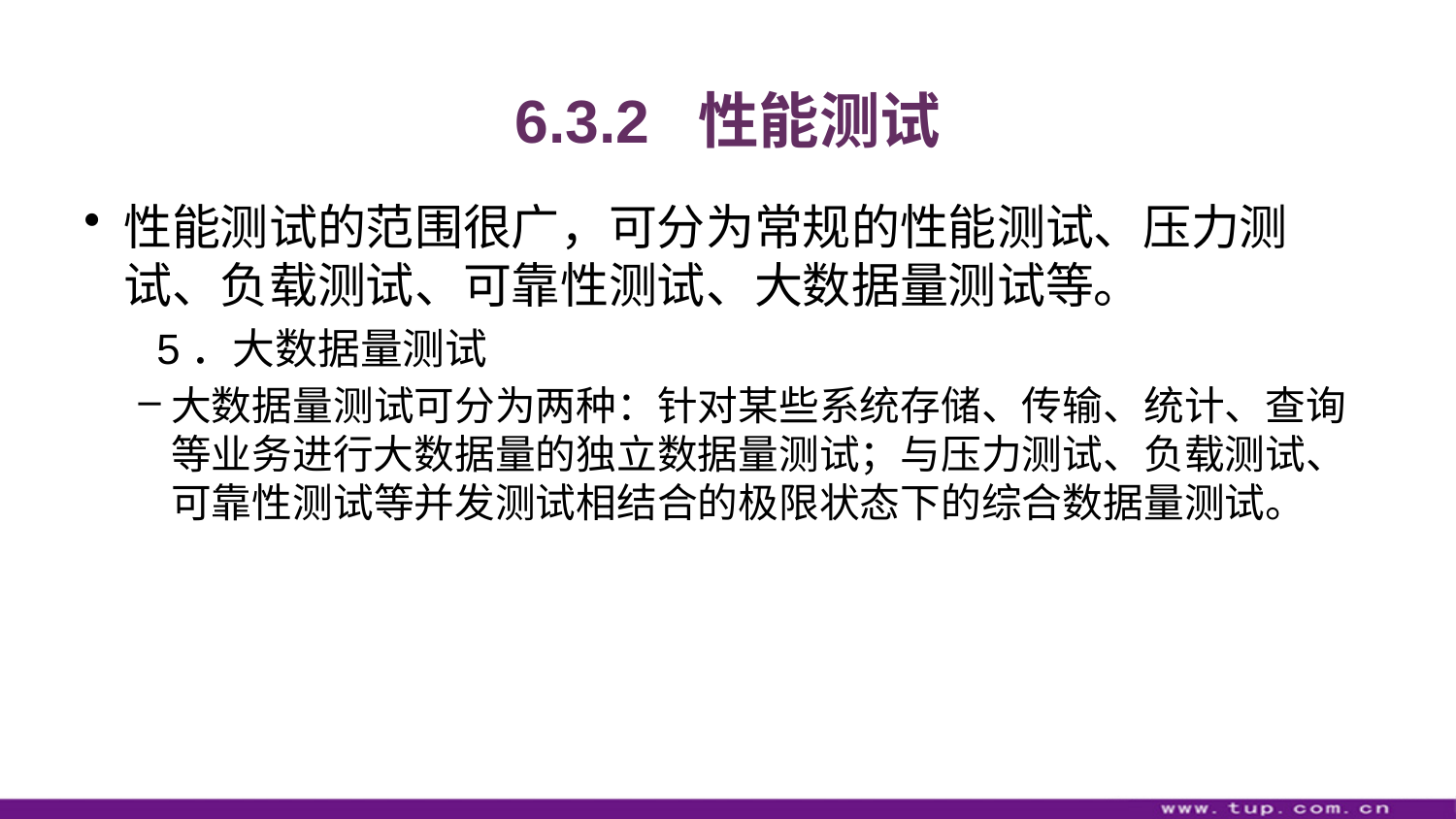

# 6.3.2  性能测试
性能测试的范围很广，可分为常规的性能测试、压力测试、负载测试、可靠性测试、大数据量测试等。
5．大数据量测试
大数据量测试可分为两种：针对某些系统存储、传输、统计、查询等业务进行大数据量的独立数据量测试；与压力测试、负载测试、可靠性测试等并发测试相结合的极限状态下的综合数据量测试。